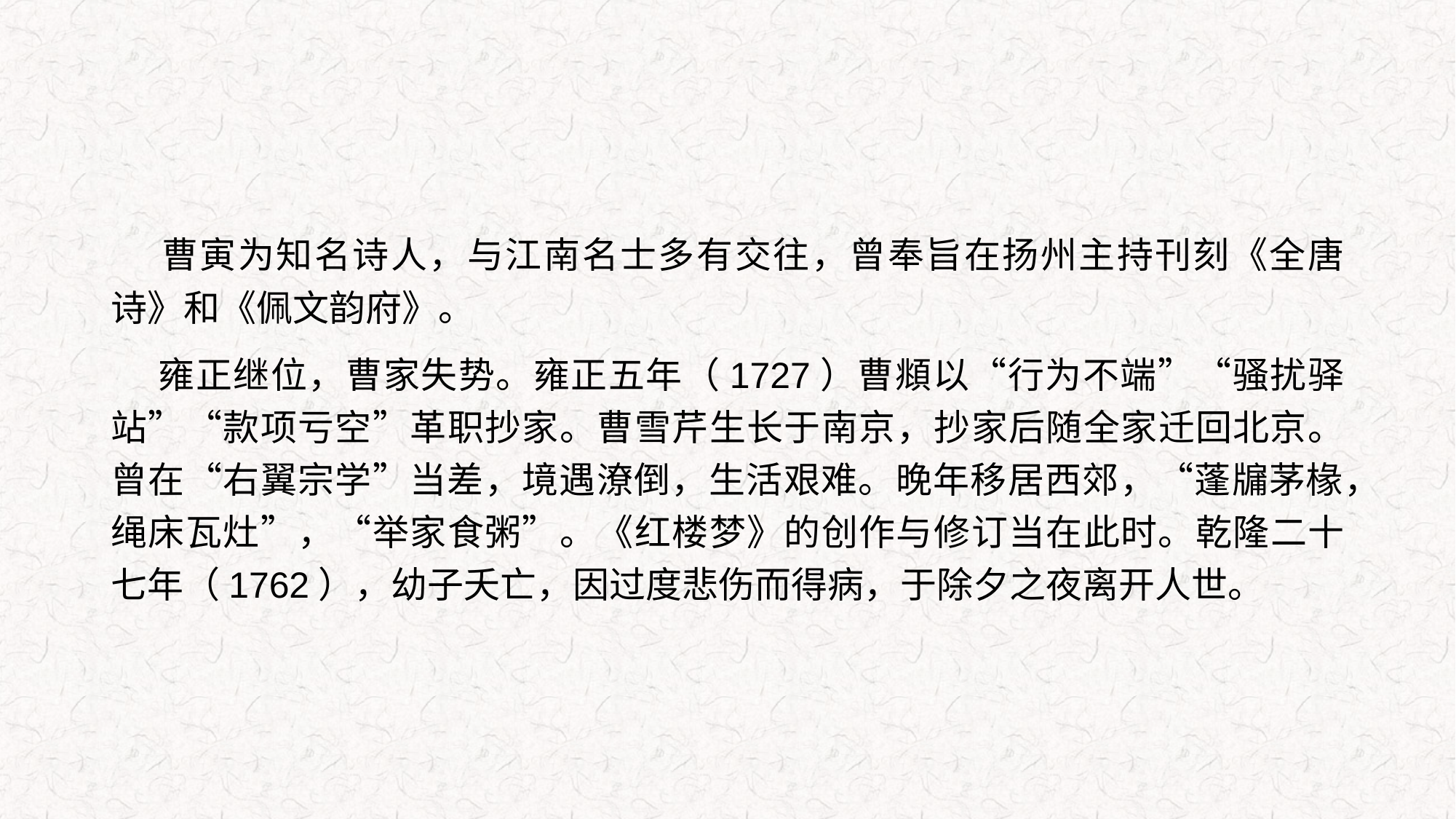

#
    曹寅为知名诗人，与江南名士多有交往，曾奉旨在扬州主持刊刻《全唐诗》和《佩文韵府》。
    雍正继位，曹家失势。雍正五年（1727）曹頫以“行为不端”“骚扰驿站”“款项亏空”革职抄家。曹雪芹生长于南京，抄家后随全家迁回北京。曾在“右翼宗学”当差，境遇潦倒，生活艰难。晚年移居西郊，“蓬牖茅椽，绳床瓦灶”，“举家食粥”。《红楼梦》的创作与修订当在此时。乾隆二十七年（1762），幼子夭亡，因过度悲伤而得病，于除夕之夜离开人世。